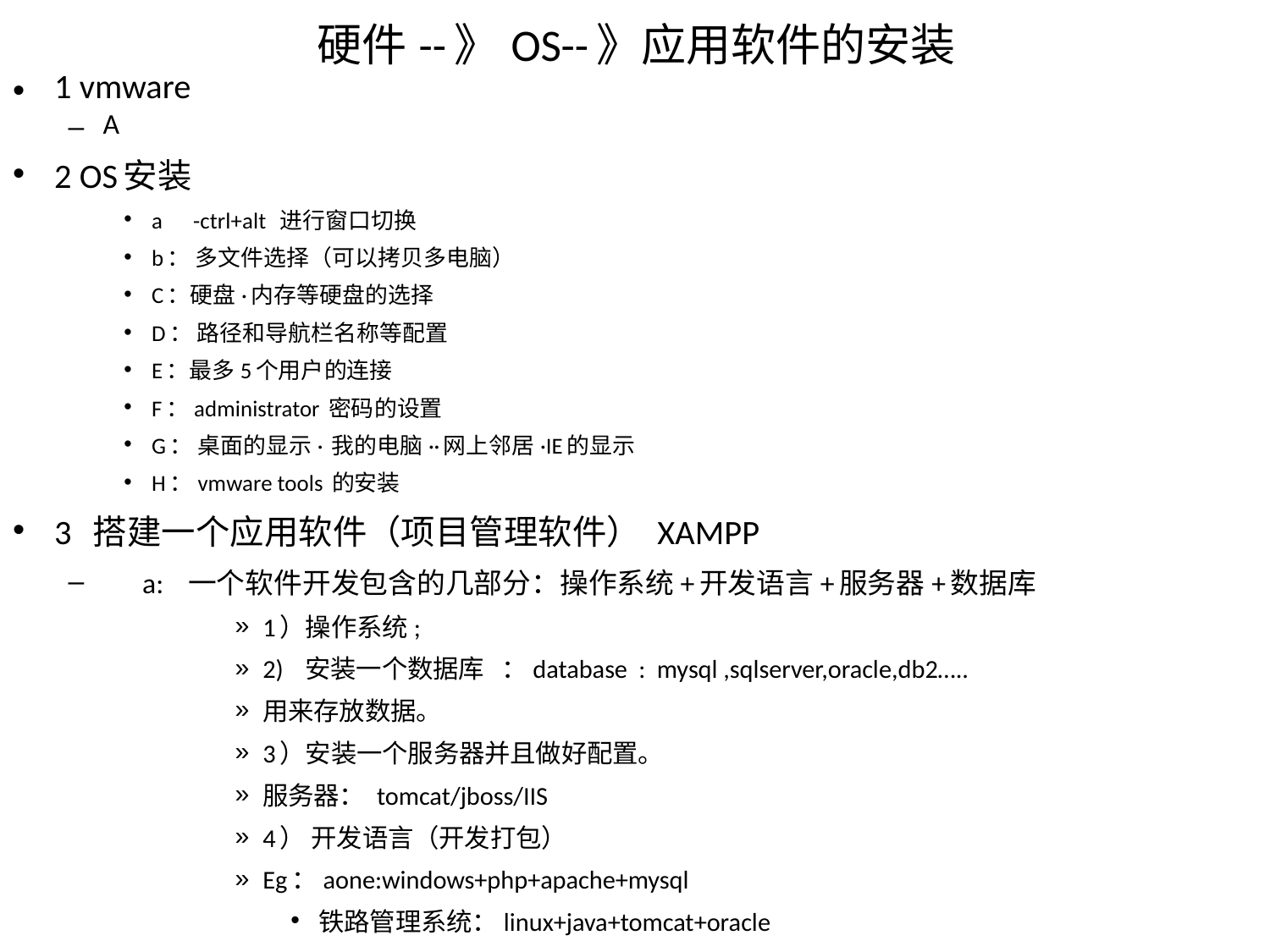

# 硬件--》OS--》应用软件的安装
1 vmware
A
2 OS安装
a      -ctrl+alt  进行窗口切换
b： 多文件选择（可以拷贝多电脑）
C：硬盘·内存等硬盘的选择
D： 路径和导航栏名称等配置
E：最多5个用户的连接
F：administrator 密码的设置
G： 桌面的显示· 我的电脑··网上邻居·IE的显示
H：vmware tools 的安装
3  搭建一个应用软件（项目管理软件） XAMPP
      a:   一个软件开发包含的几部分：操作系统+开发语言+服务器+数据库
1）操作系统;
2)   安装一个数据库   ：database  :  mysql ,sqlserver,oracle,db2…..
用来存放数据。
3）安装一个服务器并且做好配置。
服务器： tomcat/jboss/IIS
4） 开发语言（开发打包）
Eg：aone:windows+php+apache+mysql
铁路管理系统：linux+java+tomcat+oracle